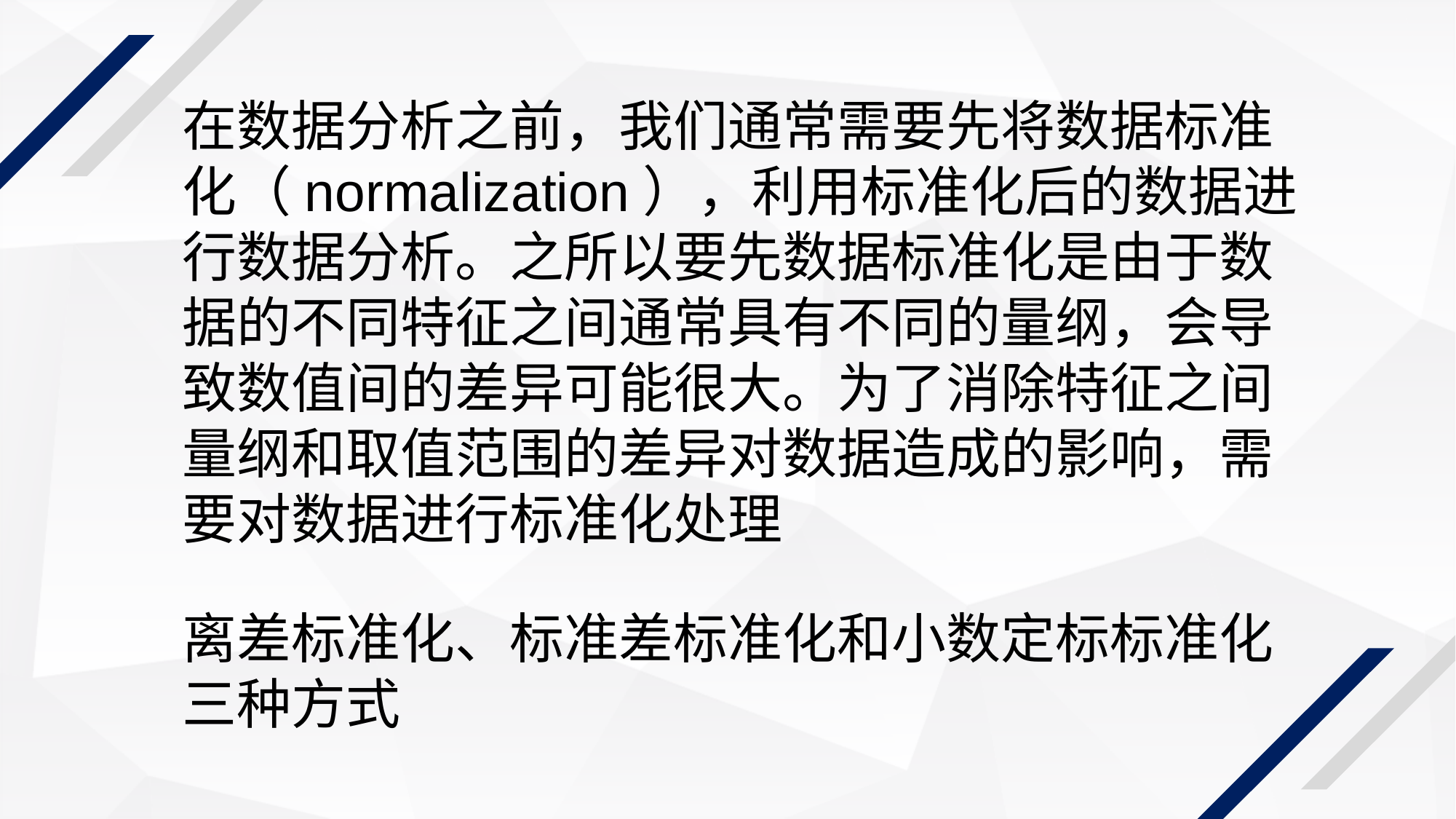

在数据分析之前，我们通常需要先将数据标准化（normalization），利用标准化后的数据进行数据分析。之所以要先数据标准化是由于数据的不同特征之间通常具有不同的量纲，会导致数值间的差异可能很大。为了消除特征之间量纲和取值范围的差异对数据造成的影响，需要对数据进行标准化处理
离差标准化、标准差标准化和小数定标标准化三种方式